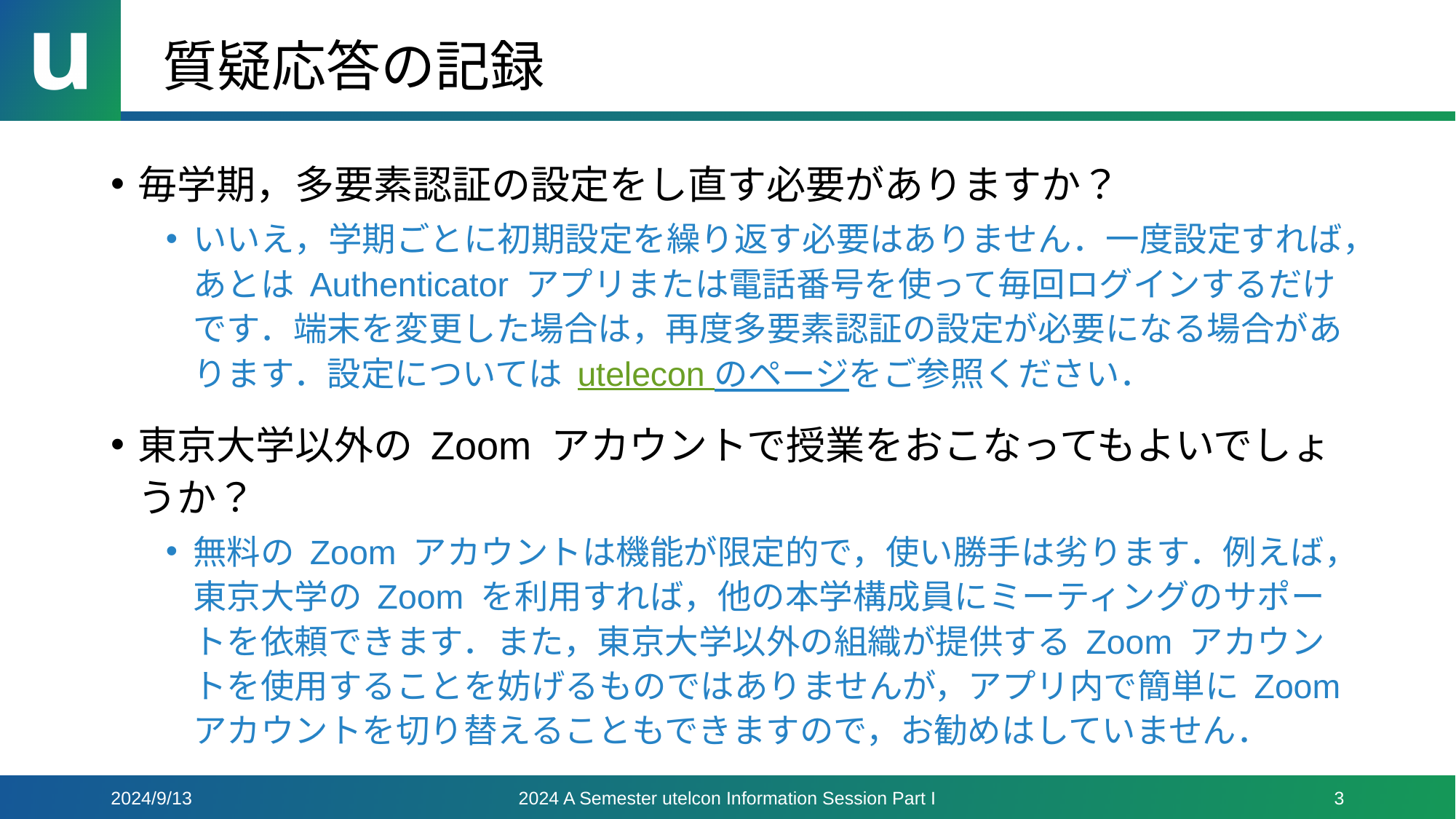

# 質疑応答の記録
毎学期，多要素認証の設定をし直す必要がありますか？
いいえ，学期ごとに初期設定を繰り返す必要はありません．一度設定すれば，あとは Authenticator アプリまたは電話番号を使って毎回ログインするだけです．端末を変更した場合は，再度多要素認証の設定が必要になる場合があります．設定については utelecon のページをご参照ください．
東京大学以外の Zoom アカウントで授業をおこなってもよいでしょうか？
無料の Zoom アカウントは機能が限定的で，使い勝手は劣ります．例えば，東京大学の Zoom を利用すれば，他の本学構成員にミーティングのサポートを依頼できます．また，東京大学以外の組織が提供する Zoom アカウントを使用することを妨げるものではありませんが，アプリ内で簡単に Zoom アカウントを切り替えることもできますので，お勧めはしていません．
2024/9/13
2024 A Semester utelcon Information Session Part I
3